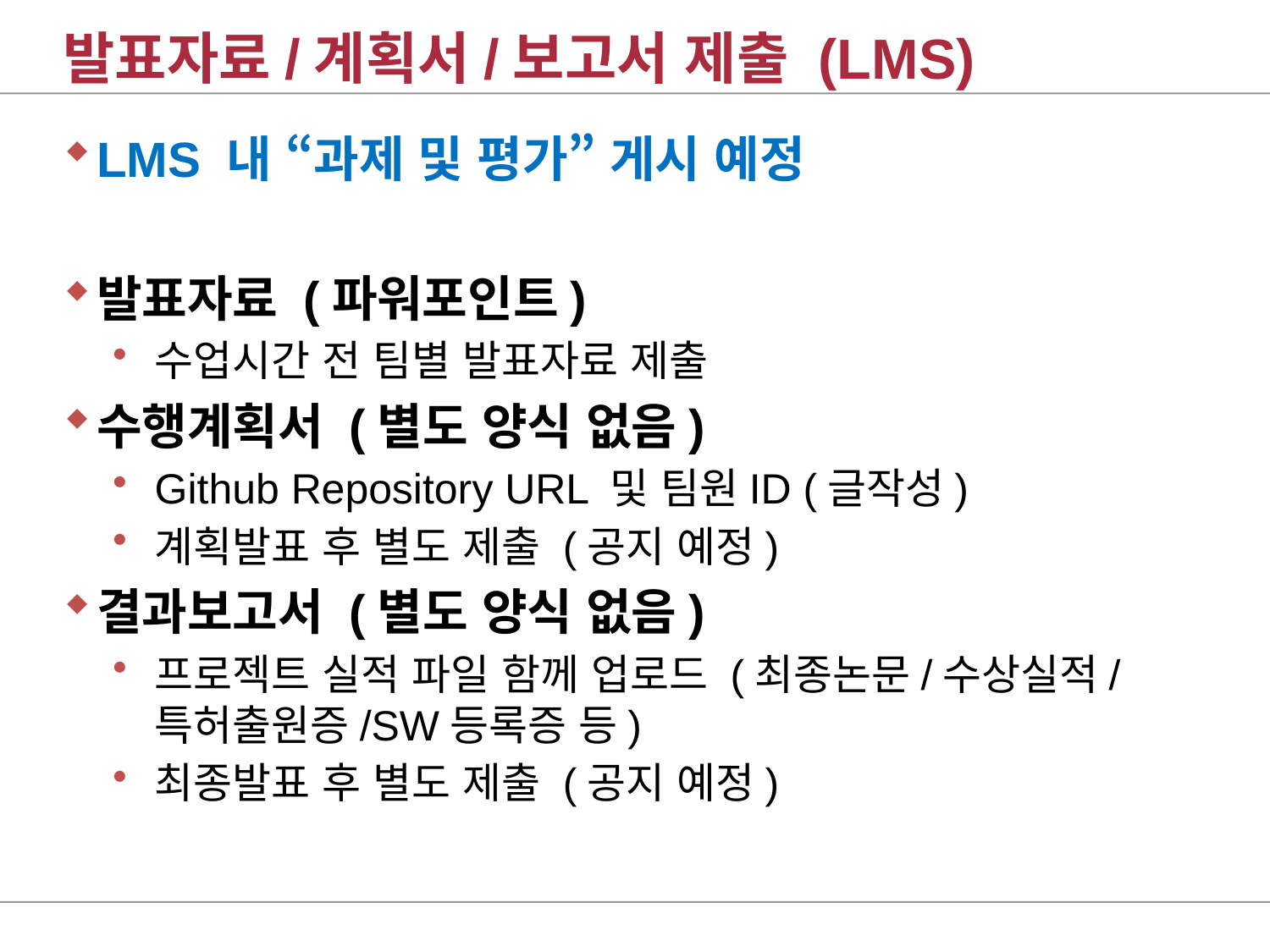

# 발표자료/계획서/보고서 제출 (LMS)
LMS 내 “과제 및 평가” 게시 예정

발표자료 (파워포인트)
수업시간 전 팀별 발표자료 제출
수행계획서 (별도 양식 없음)
Github Repository URL 및 팀원ID (글작성)
계획발표 후 별도 제출 (공지 예정)
결과보고서 (별도 양식 없음)
프로젝트 실적 파일 함께 업로드 (최종논문/수상실적/특허출원증/SW등록증 등)
최종발표 후 별도 제출 (공지 예정)